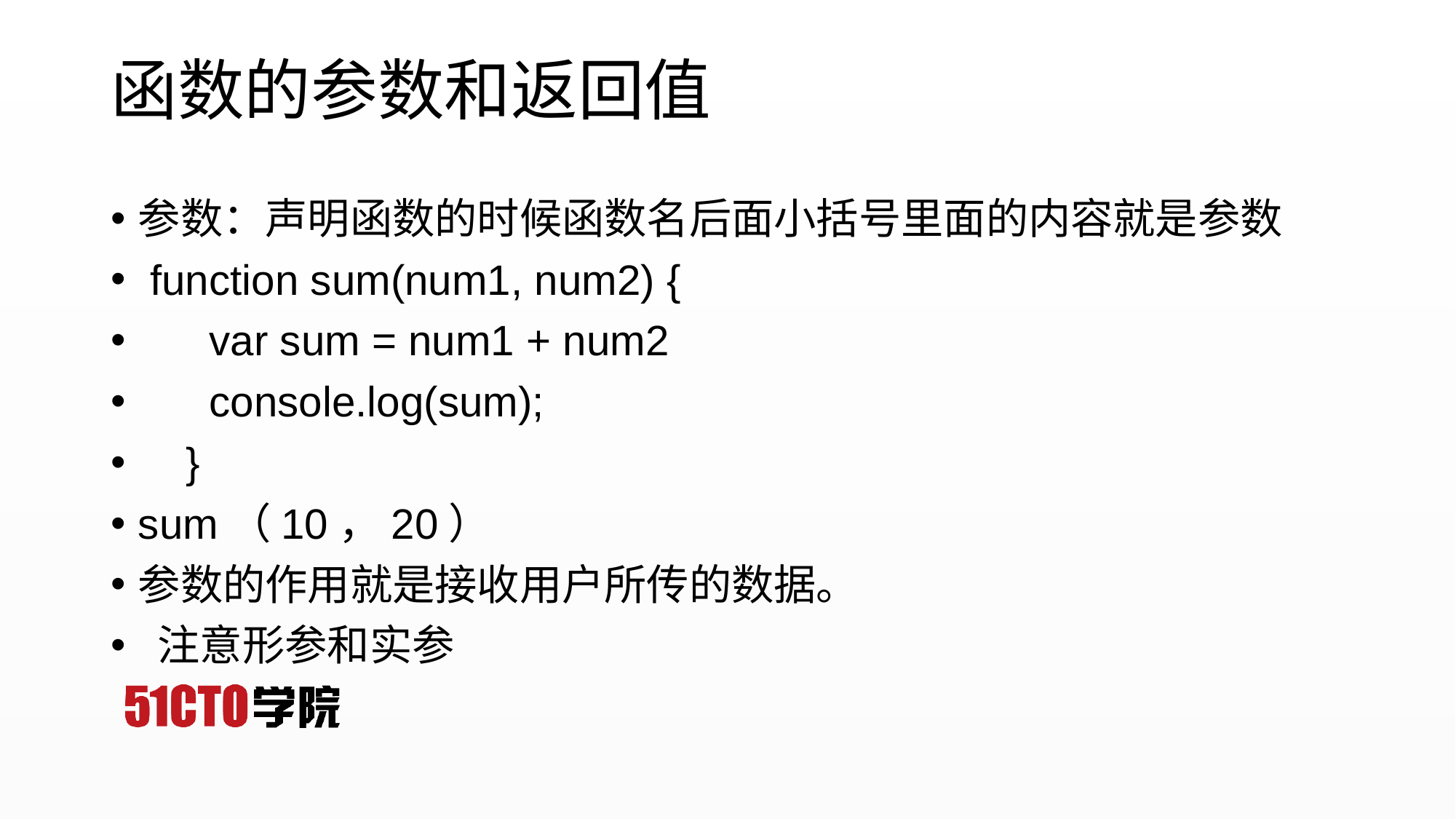

# 函数的参数和返回值
参数：声明函数的时候函数名后面小括号里面的内容就是参数
 function sum(num1, num2) {
      var sum = num1 + num2
      console.log(sum);
    }
sum（10，20）
参数的作用就是接收用户所传的数据。
 注意形参和实参